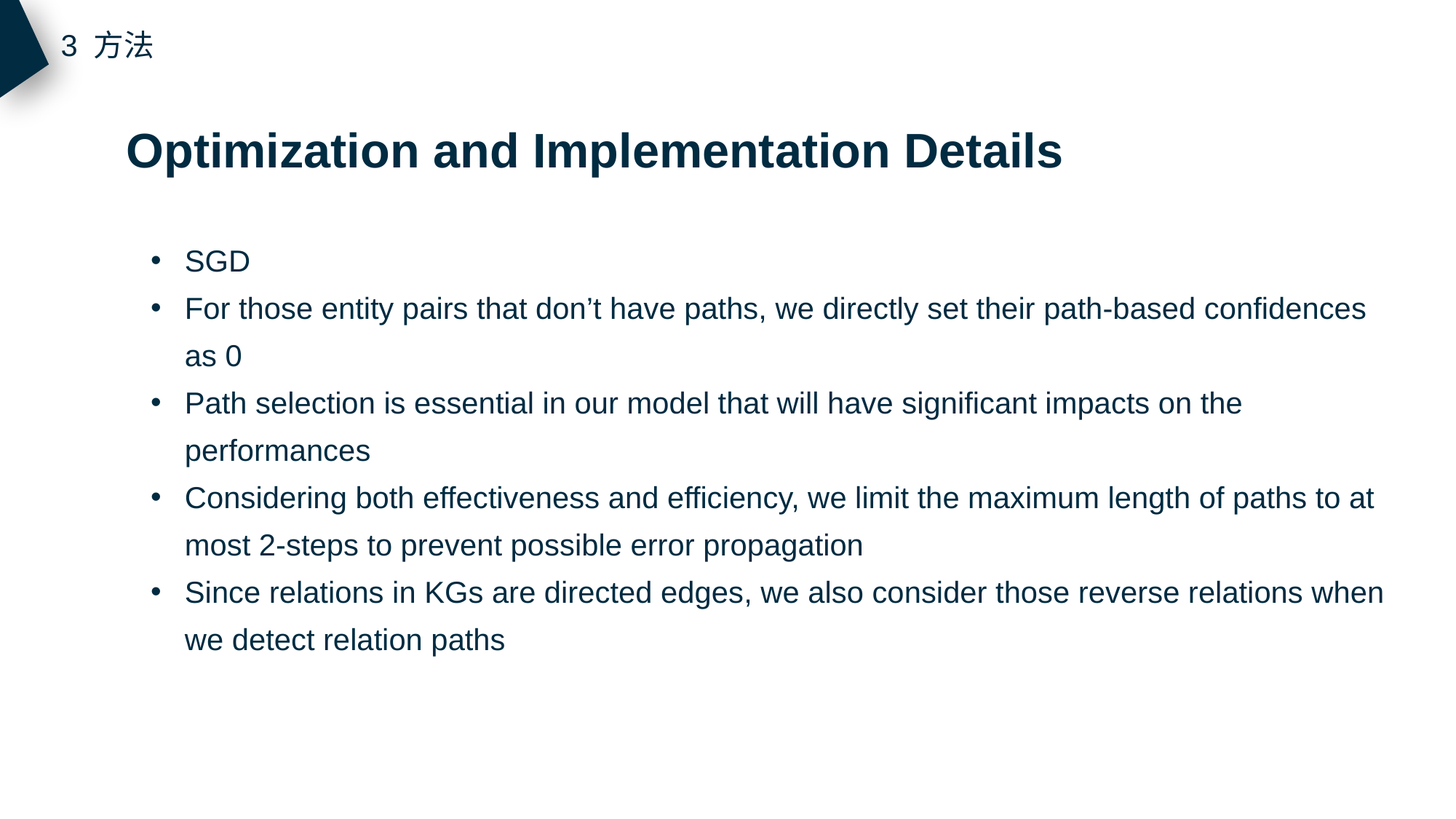

3 方法

Optimization and Implementation Details
SGD
For those entity pairs that don’t have paths, we directly set their path-based confidences as 0
Path selection is essential in our model that will have significant impacts on the performances
Considering both effectiveness and efficiency, we limit the maximum length of paths to at most 2-steps to prevent possible error propagation
Since relations in KGs are directed edges, we also consider those reverse relations when we detect relation paths